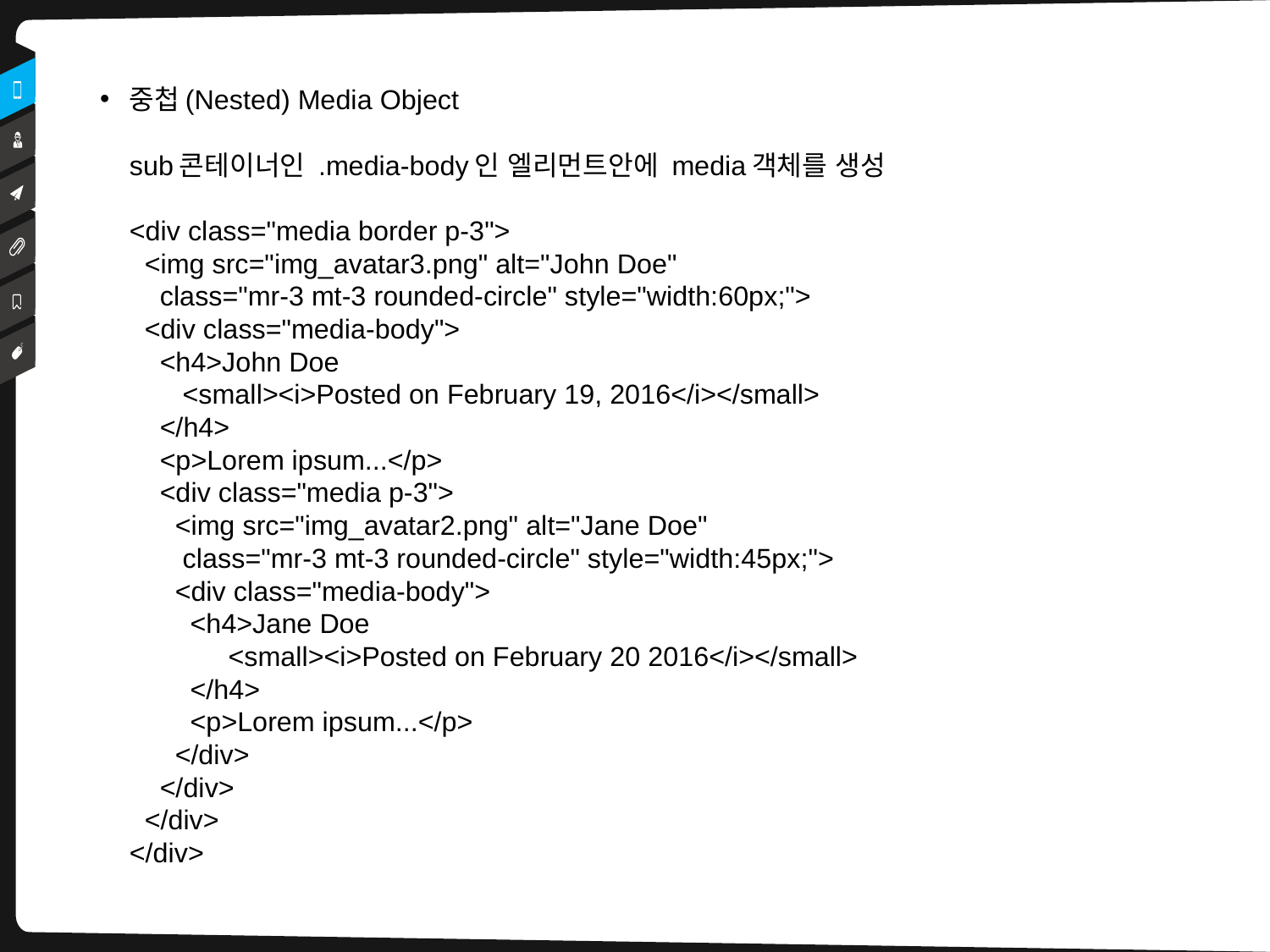

중첩(Nested) Media Object
sub콘테이너인 .media-body인 엘리먼트안에 media객체를 생성
<div class="media border p-3">
  <img src="img_avatar3.png" alt="John Doe" 
    class="mr-3 mt-3 rounded-circle" style="width:60px;">
  <div class="media-body">
    <h4>John Doe 
       <small><i>Posted on February 19, 2016</i></small>
    </h4>
    <p>Lorem ipsum...</p>
    <div class="media p-3">
      <img src="img_avatar2.png" alt="Jane Doe" 
       class="mr-3 mt-3 rounded-circle" style="width:45px;">
      <div class="media-body">
        <h4>Jane Doe 
             <small><i>Posted on February 20 2016</i></small>
        </h4>
        <p>Lorem ipsum...</p>
      </div>
    </div> 
  </div>
</div>